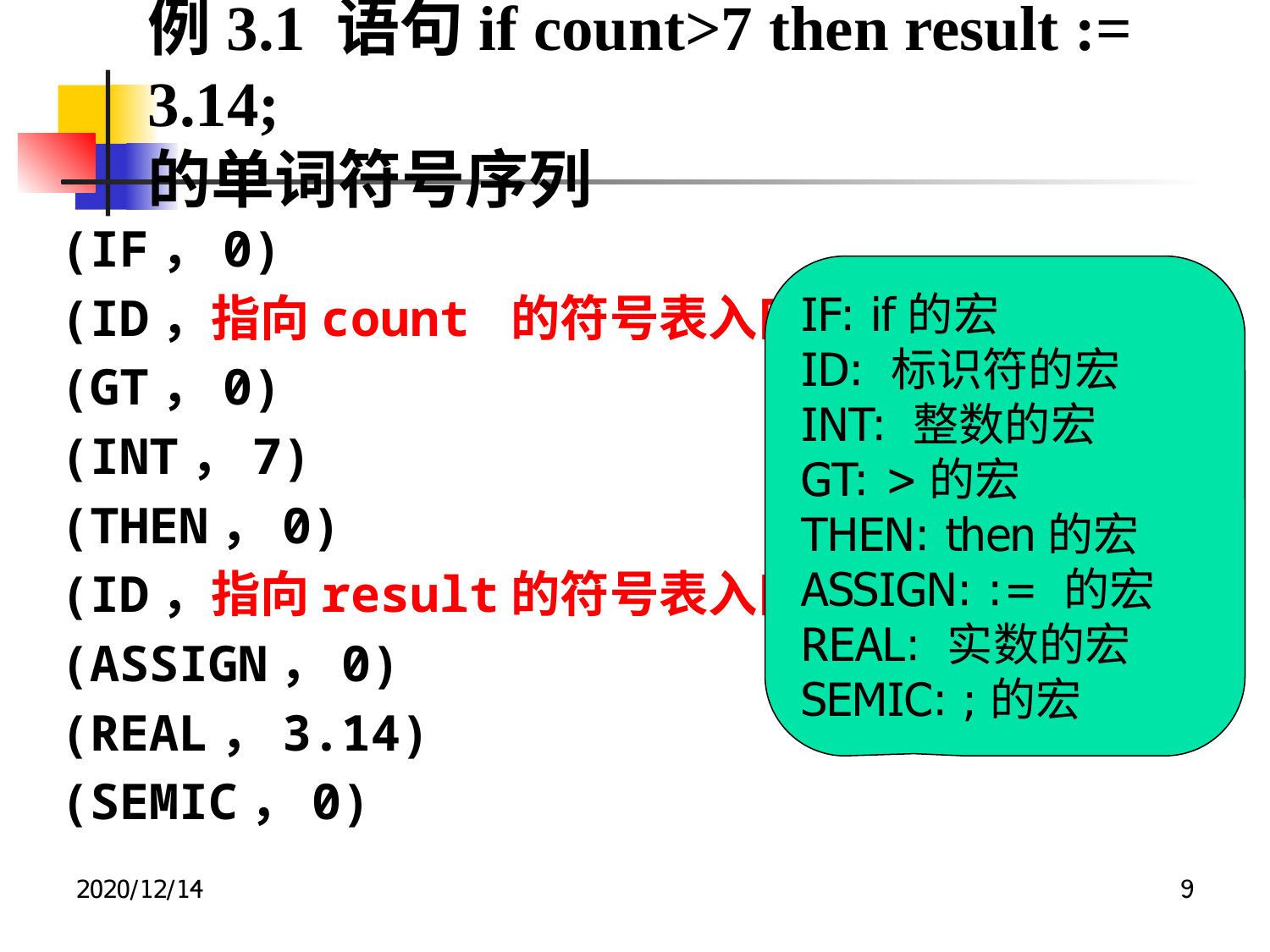

例3.1 语句if count>7 then result := 3.14;
的单词符号序列
(IF，0)
(ID，指向count 的符号表入口)
(GT，0)
(INT，7)
(THEN，0)
(ID，指向result的符号表入口)
(ASSIGN，0)
(REAL，3.14)
(SEMIC，0)
IF: if的宏
ID: 标识符的宏
INT: 整数的宏
GT: >的宏
THEN: then的宏
ASSIGN: := 的宏
REAL: 实数的宏
SEMIC: ;的宏
2020/12/14
9